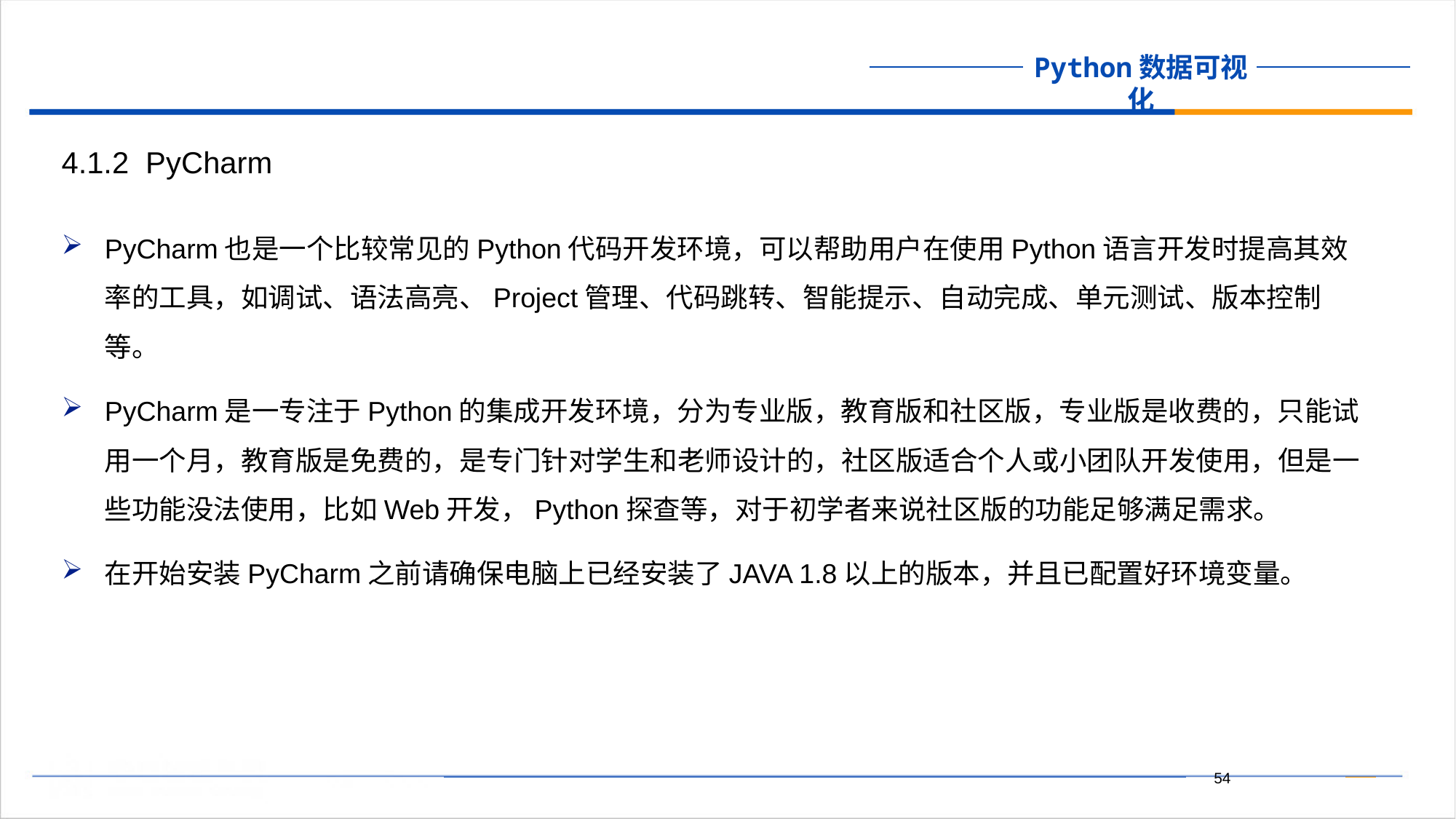

4.1.2  PyCharm
PyCharm也是一个比较常见的Python代码开发环境，可以帮助用户在使用Python语言开发时提高其效率的工具，如调试、语法高亮、Project管理、代码跳转、智能提示、自动完成、单元测试、版本控制等。
PyCharm是一专注于Python的集成开发环境，分为专业版，教育版和社区版，专业版是收费的，只能试用一个月，教育版是免费的，是专门针对学生和老师设计的，社区版适合个人或小团队开发使用，但是一些功能没法使用，比如Web开发，Python探查等，对于初学者来说社区版的功能足够满足需求。
在开始安装PyCharm之前请确保电脑上已经安装了JAVA 1.8以上的版本，并且已配置好环境变量。